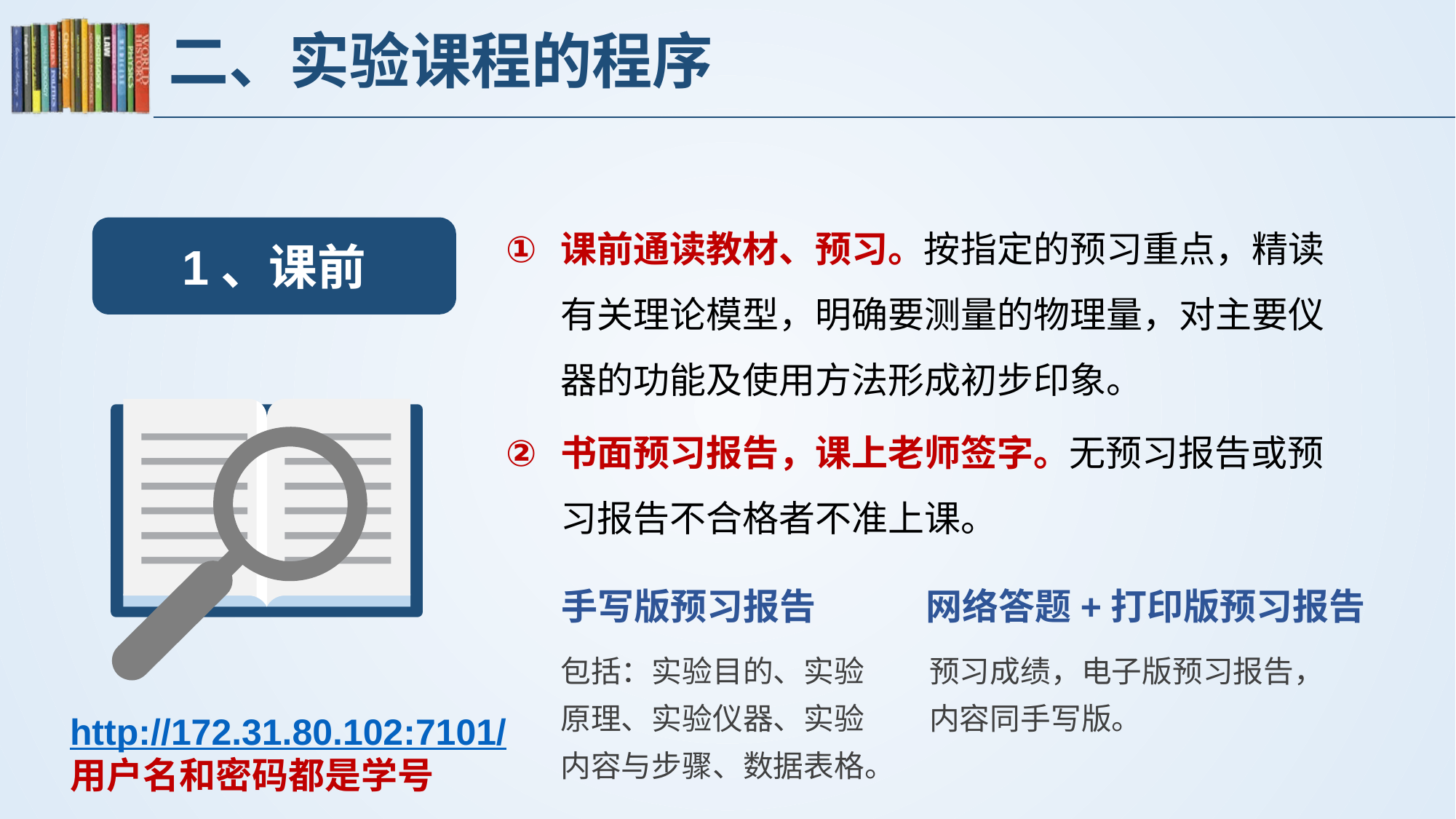

# 二、实验课程的程序
课前通读教材、预习。按指定的预习重点，精读有关理论模型，明确要测量的物理量，对主要仪器的功能及使用方法形成初步印象。
书面预习报告，课上老师签字。无预习报告或预习报告不合格者不准上课。
1、课前

手写版预习报告
网络答题+打印版预习报告
包括：实验目的、实验原理、实验仪器、实验内容与步骤、数据表格。
预习成绩，电子版预习报告，内容同手写版。
http://172.31.80.102:7101/
用户名和密码都是学号